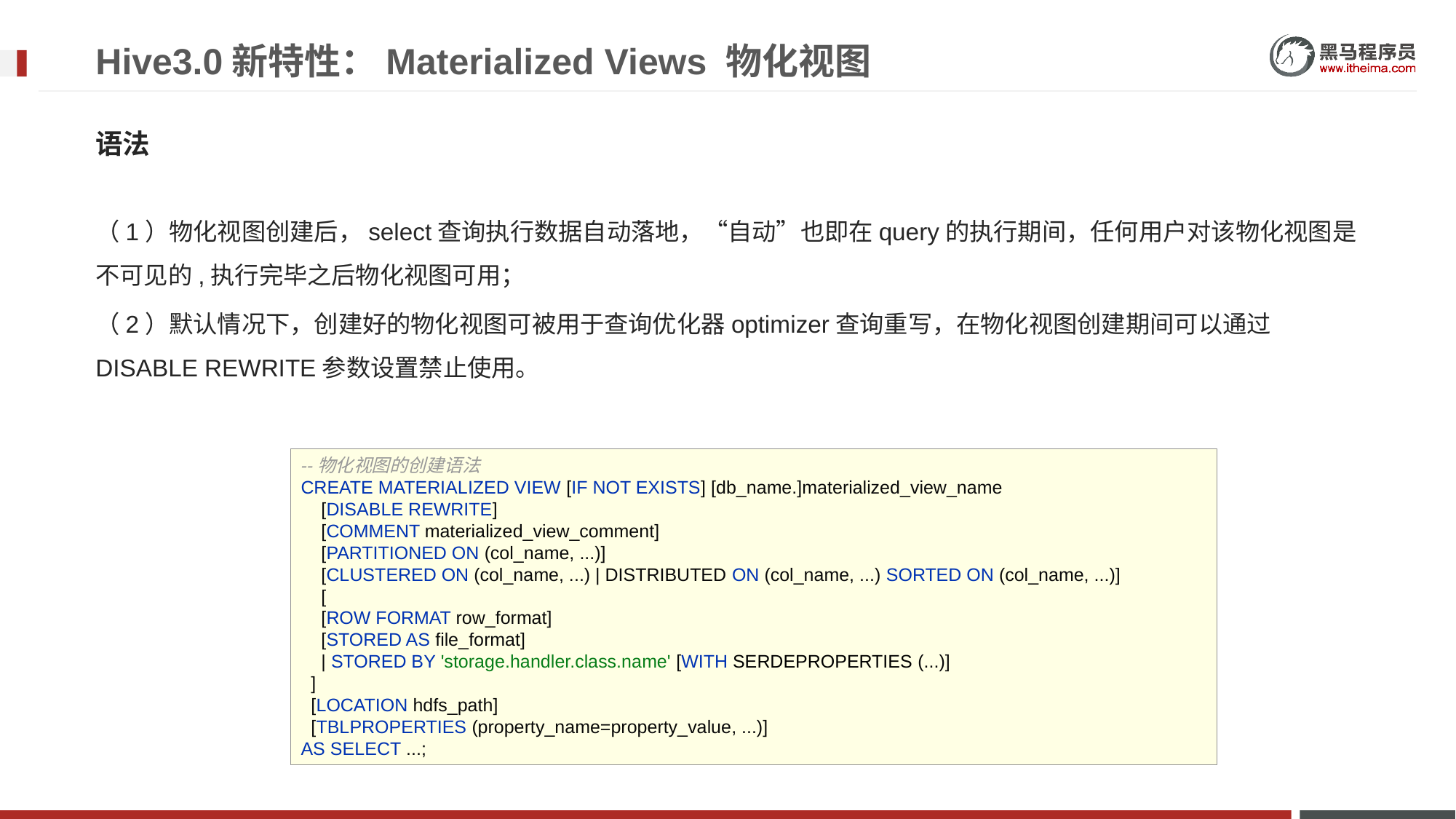

# Hive3.0新特性：Materialized Views 物化视图
语法
（1）物化视图创建后，select查询执行数据自动落地，“自动”也即在query的执行期间，任何用户对该物化视图是不可见的,执行完毕之后物化视图可用；
（2）默认情况下，创建好的物化视图可被用于查询优化器optimizer查询重写，在物化视图创建期间可以通过DISABLE REWRITE参数设置禁止使用。
--物化视图的创建语法
CREATE MATERIALIZED VIEW [IF NOT EXISTS] [db_name.]materialized_view_name
    [DISABLE REWRITE]
    [COMMENT materialized_view_comment]
    [PARTITIONED ON (col_name, ...)]
    [CLUSTERED ON (col_name, ...) | DISTRIBUTED ON (col_name, ...) SORTED ON (col_name, ...)]
    [
    [ROW FORMAT row_format]
    [STORED AS file_format]
    | STORED BY 'storage.handler.class.name' [WITH SERDEPROPERTIES (...)]
  ]
  [LOCATION hdfs_path]
  [TBLPROPERTIES (property_name=property_value, ...)]
AS SELECT ...;